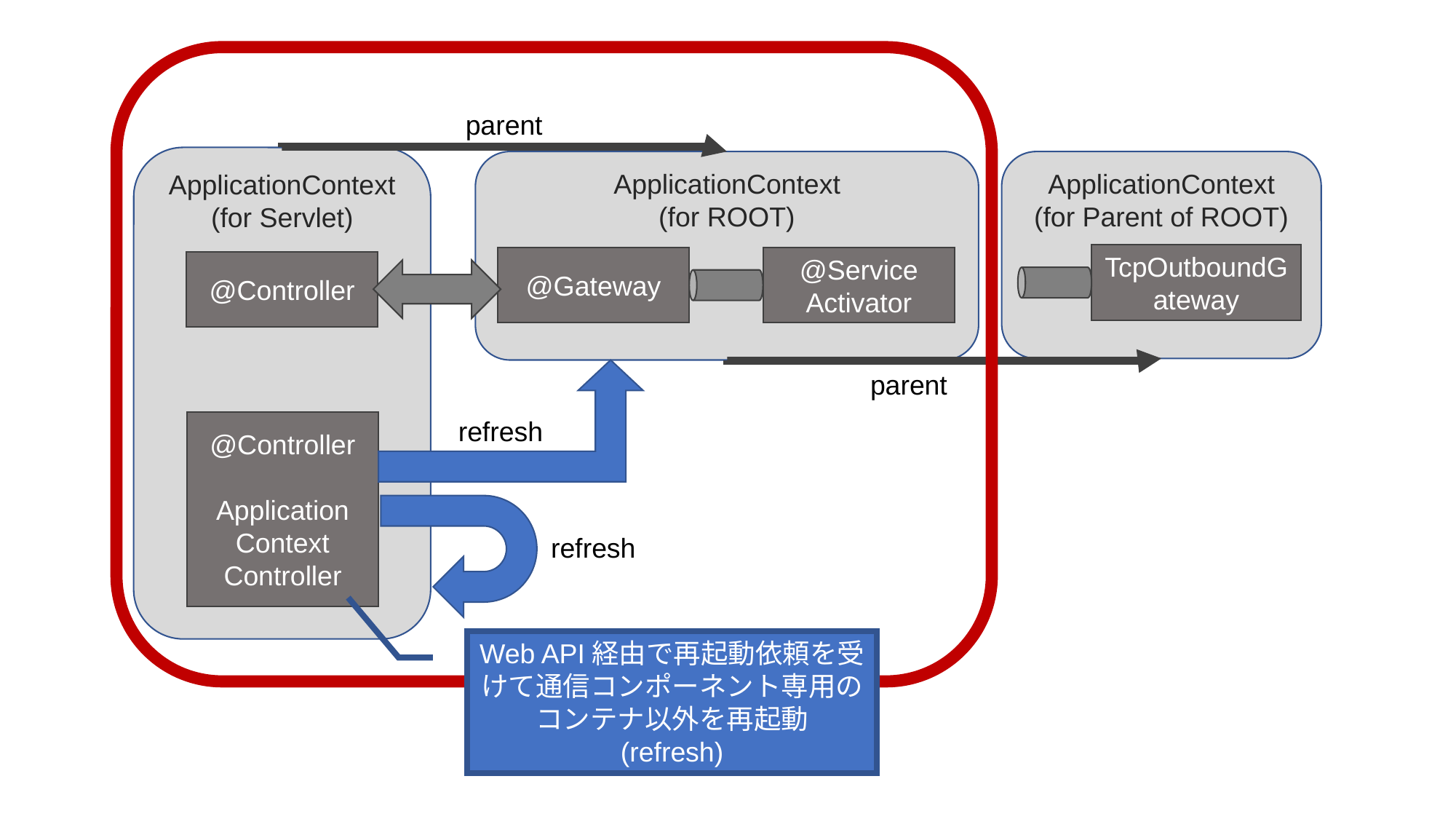

parent
ApplicationContext
(for Servlet)
ApplicationContext
(for ROOT)
ApplicationContext
(for Parent of ROOT)
TcpOutboundGateway

@Gateway
@Service
Activator

@Controller

parent
refresh
@Controller

Application
Context
Controller

refresh
Web API経由で再起動依頼を受けて通信コンポーネント専用のコンテナ以外を再起動
(refresh)